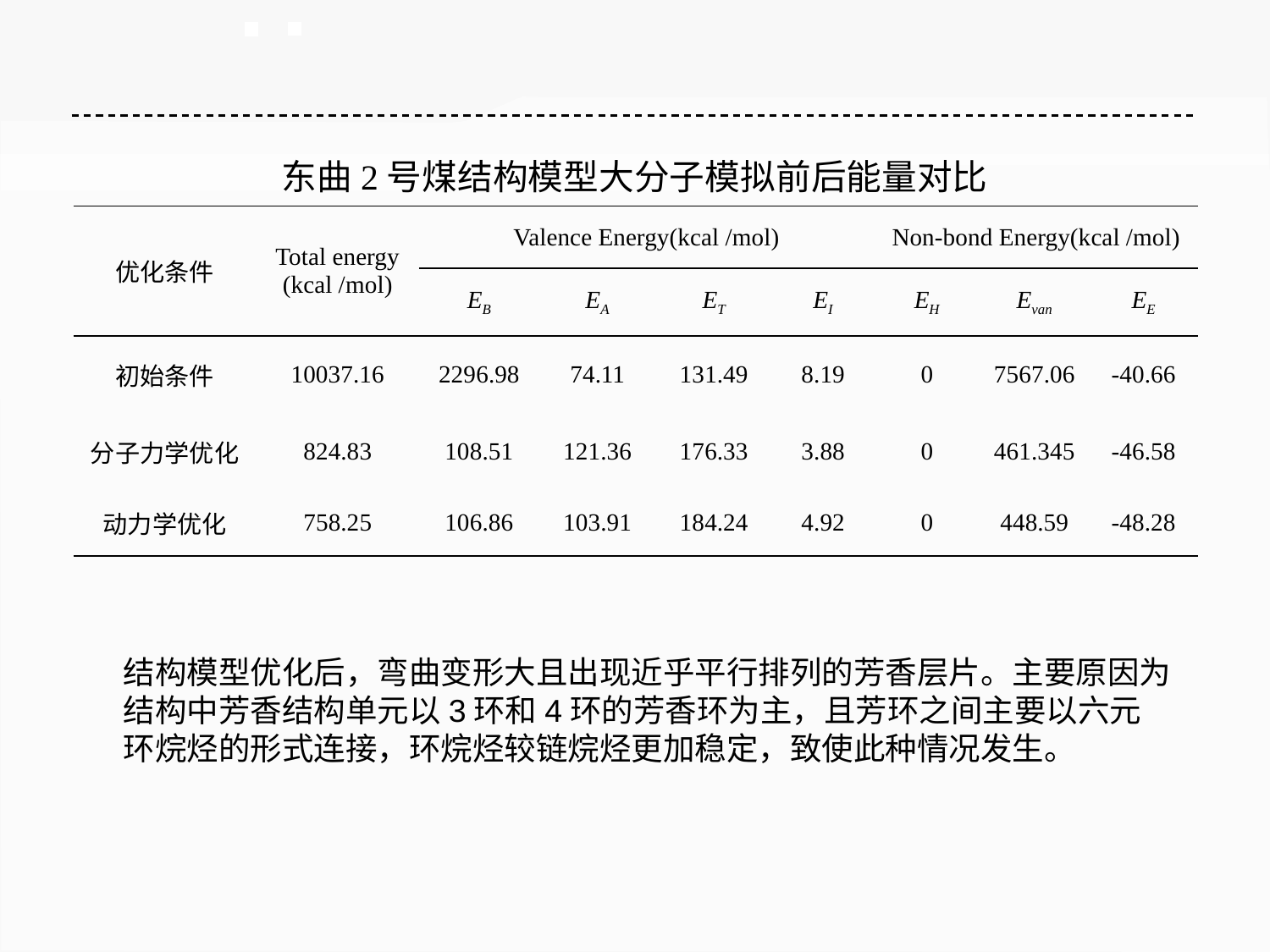

东曲2号煤结构模型大分子模拟前后能量对比

| 优化条件 | Total energy (kcal /mol) | Valence Energy(kcal /mol) |  |  |  | Non-bond Energy(kcal /mol) |  |  |
| --- | --- | --- | --- | --- | --- | --- | --- | --- |
|  |  | EB | EA | ET | EI | EH | Evan | EE |
| 初始条件 | 10037.16 | 2296.98 | 74.11 | 131.49 | 8.19 | 0 | 7567.06 | -40.66 |
| 分子力学优化 | 824.83 | 108.51 | 121.36 | 176.33 | 3.88 | 0 | 461.345 | -46.58 |
| 动力学优化 | 758.25 | 106.86 | 103.91 | 184.24 | 4.92 | 0 | 448.59 | -48.28 |
结构模型优化后，弯曲变形大且出现近乎平行排列的芳香层片。主要原因为结构中芳香结构单元以3环和4环的芳香环为主，且芳环之间主要以六元环烷烃的形式连接，环烷烃较链烷烃更加稳定，致使此种情况发生。